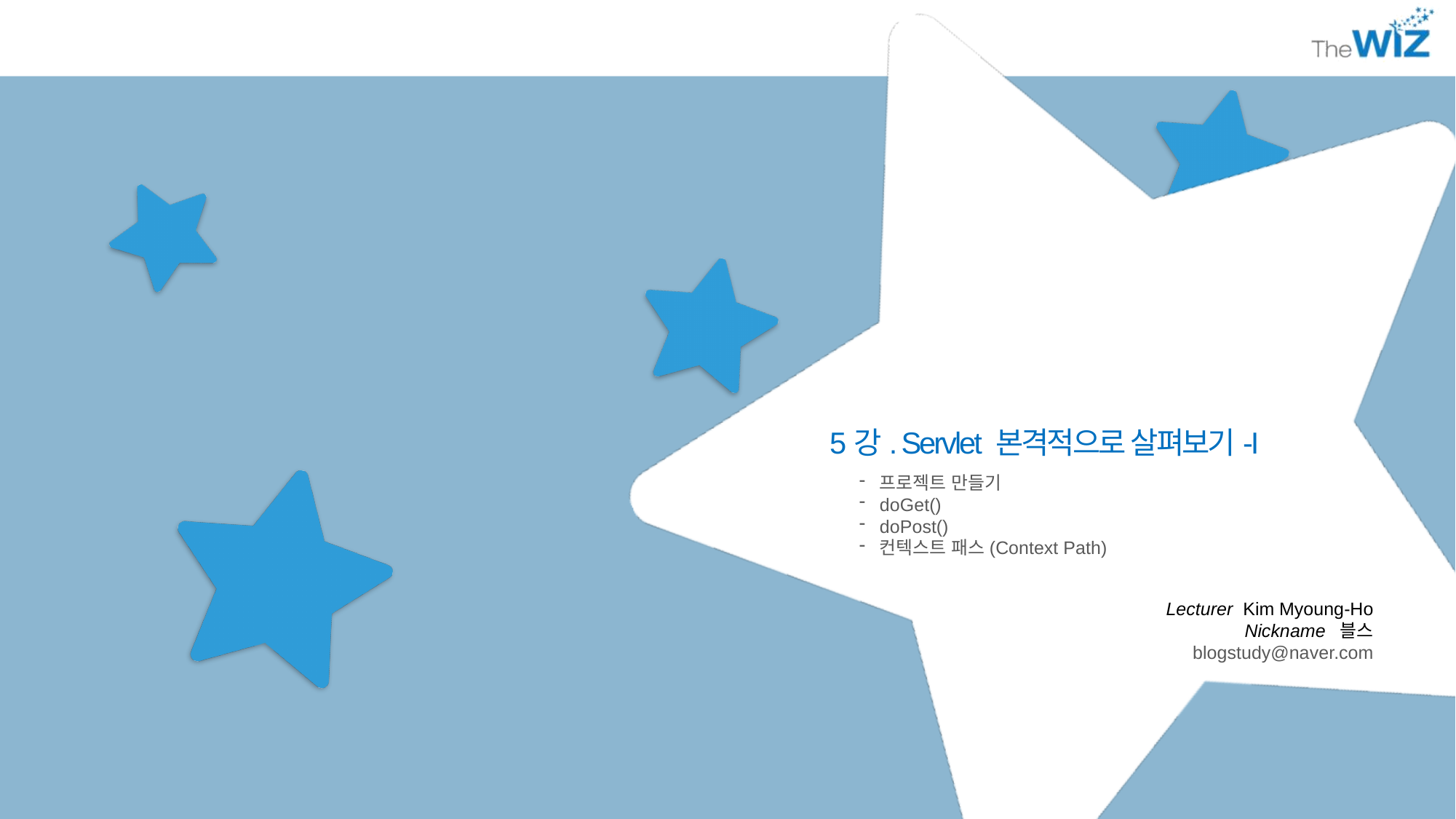

5강. Servlet 본격적으로 살펴보기-I
프로젝트 만들기
doGet()
doPost()
컨텍스트 패스(Context Path)
Lecturer  Kim Myoung-Ho
Nickname  블스
blogstudy@naver.com